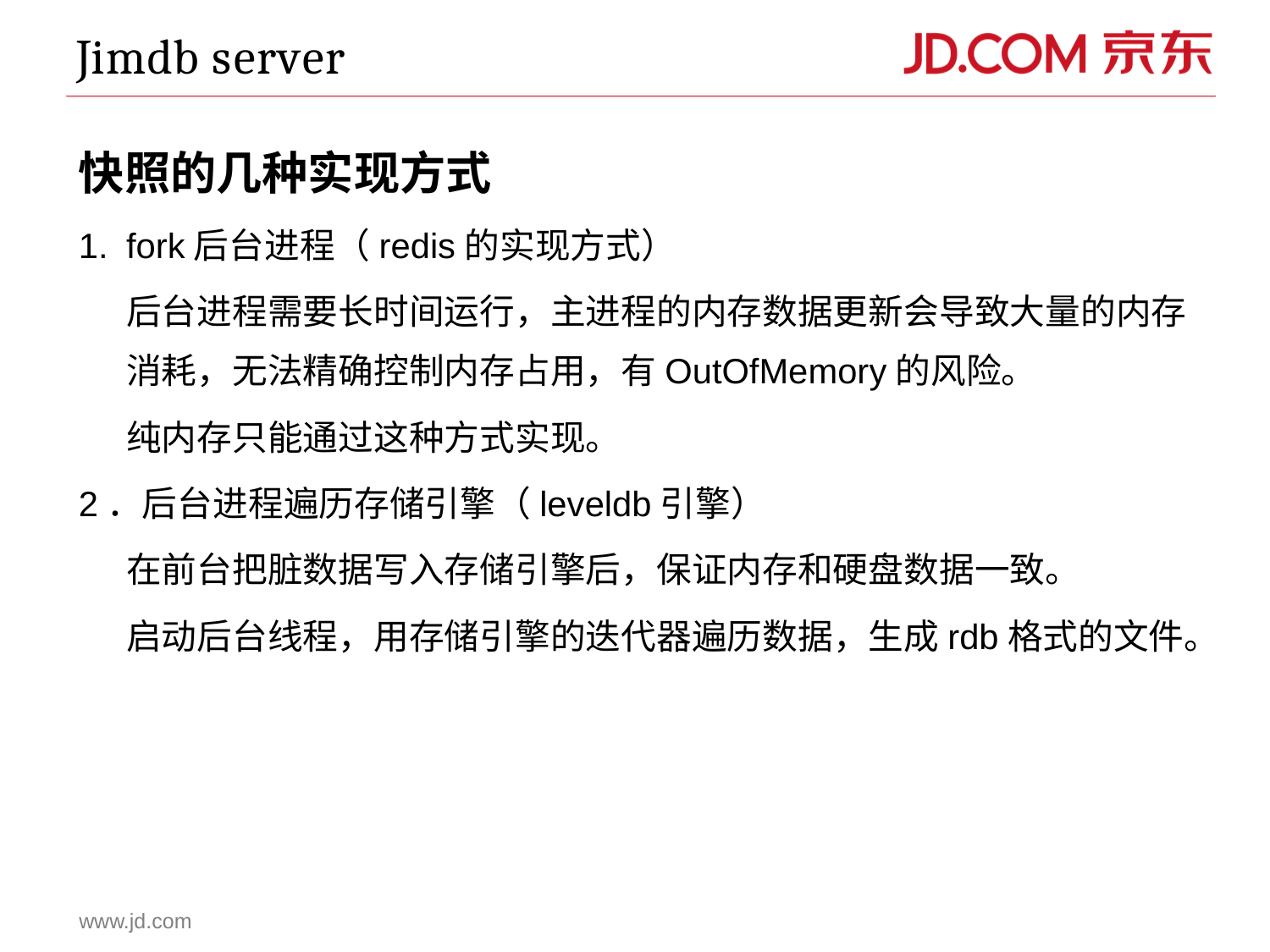

Jimdb server
快照的几种实现方式
fork后台进程（redis的实现方式）
	后台进程需要长时间运行，主进程的内存数据更新会导致大量的内存消耗，无法精确控制内存占用，有OutOfMemory的风险。
	纯内存只能通过这种方式实现。
2．后台进程遍历存储引擎（leveldb引擎）
	在前台把脏数据写入存储引擎后，保证内存和硬盘数据一致。
	启动后台线程，用存储引擎的迭代器遍历数据，生成rdb格式的文件。